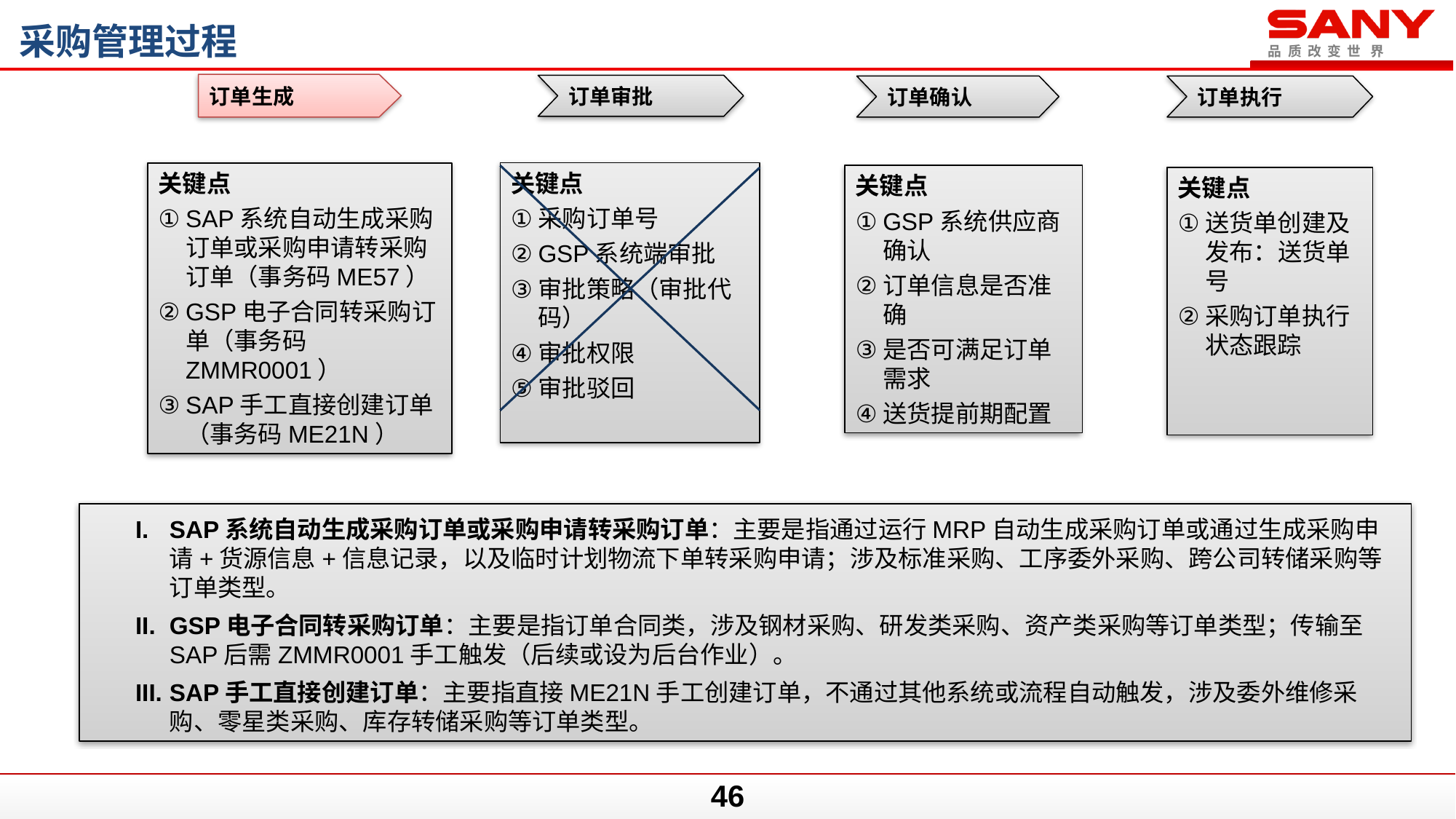

采购管理过程
订单生成
订单审批
订单确认
订单执行
关键点
SAP系统自动生成采购订单或采购申请转采购订单（事务码ME57）
GSP电子合同转采购订单（事务码ZMMR0001）
SAP手工直接创建订单（事务码ME21N）
关键点
采购订单号
GSP系统端审批
审批策略（审批代码）
审批权限
审批驳回

关键点
GSP系统供应商确认
订单信息是否准确
是否可满足订单需求
送货提前期配置
关键点
送货单创建及发布：送货单号
采购订单执行状态跟踪

SAP系统自动生成采购订单或采购申请转采购订单：主要是指通过运行MRP自动生成采购订单或通过生成采购申请+货源信息+信息记录，以及临时计划物流下单转采购申请；涉及标准采购、工序委外采购、跨公司转储采购等订单类型。
GSP电子合同转采购订单：主要是指订单合同类，涉及钢材采购、研发类采购、资产类采购等订单类型；传输至SAP后需ZMMR0001手工触发（后续或设为后台作业）。
SAP手工直接创建订单：主要指直接ME21N手工创建订单，不通过其他系统或流程自动触发，涉及委外维修采购、零星类采购、库存转储采购等订单类型。